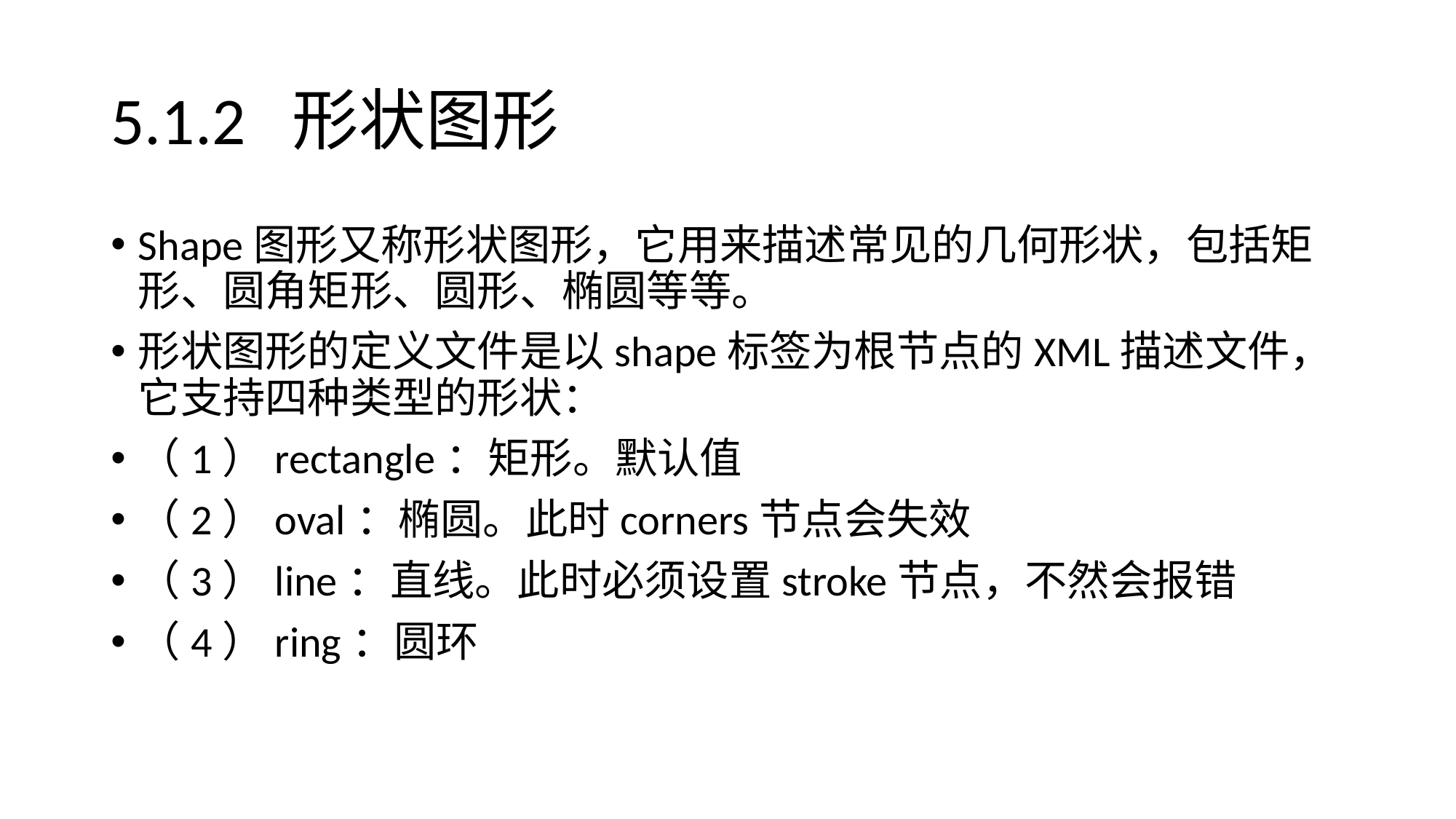

# 5.1.2  形状图形
Shape图形又称形状图形，它用来描述常见的几何形状，包括矩形、圆角矩形、圆形、椭圆等等。
形状图形的定义文件是以shape标签为根节点的XML描述文件，它支持四种类型的形状：
（1）rectangle：矩形。默认值
（2）oval：椭圆。此时corners节点会失效
（3）line：直线。此时必须设置stroke节点，不然会报错
（4）ring：圆环